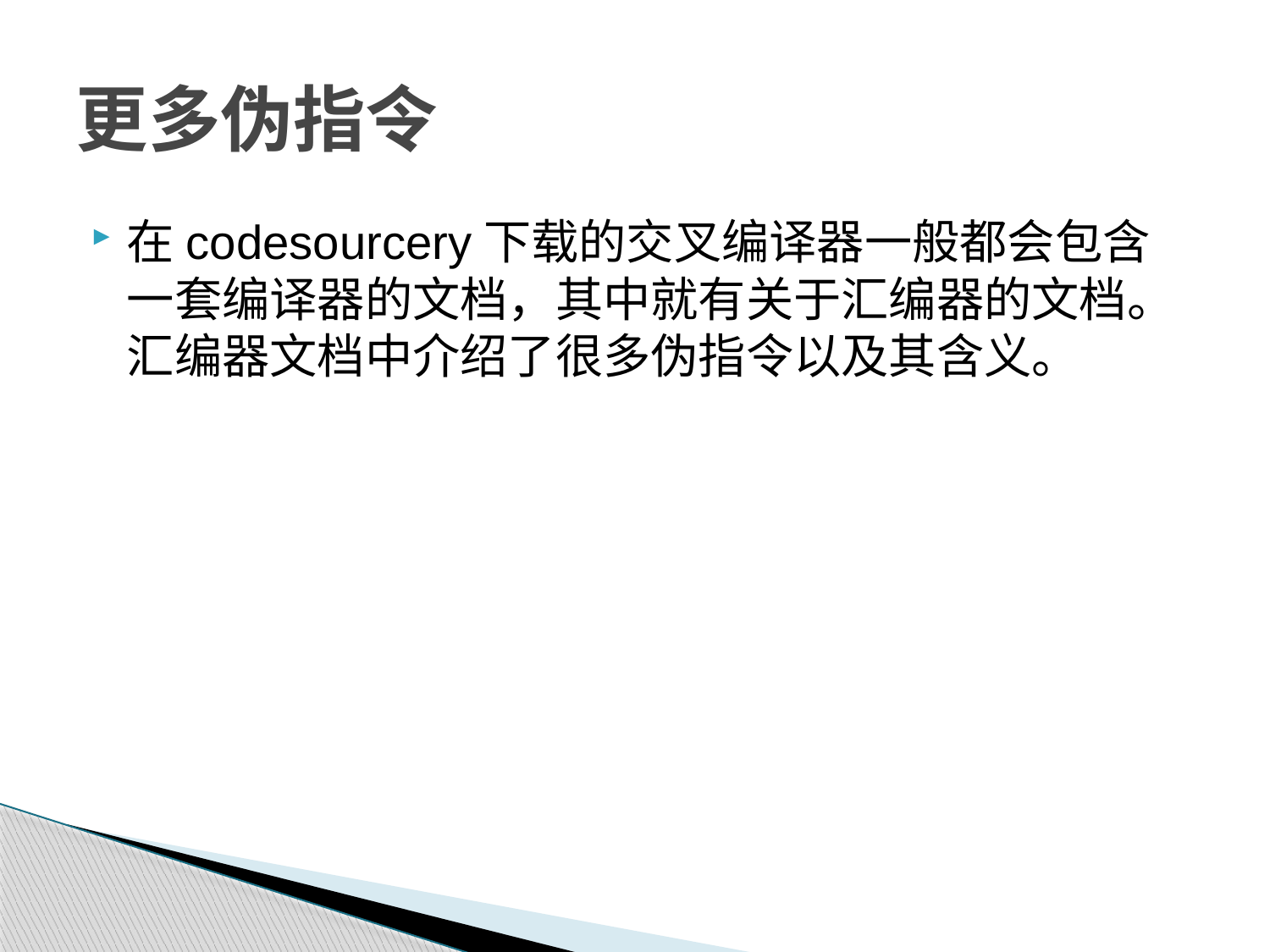

# 更多伪指令
在codesourcery下载的交叉编译器一般都会包含一套编译器的文档，其中就有关于汇编器的文档。汇编器文档中介绍了很多伪指令以及其含义。